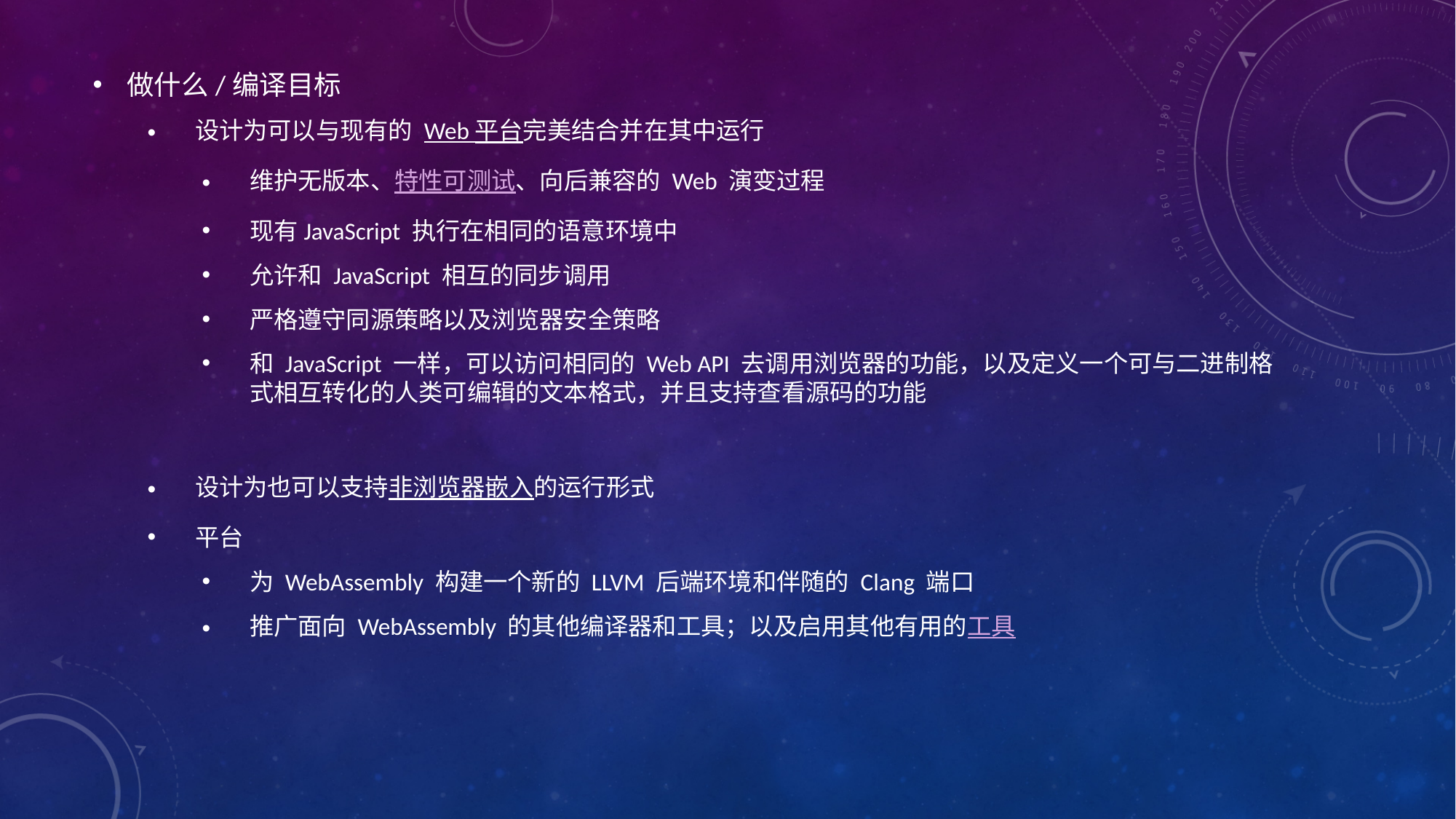

做什么/编译目标
设计为可以与现有的 Web 平台完美结合并在其中运行
维护无版本、特性可测试、向后兼容的 Web 演变过程
现有JavaScript 执行在相同的语意环境中
允许和 JavaScript 相互的同步调用
严格遵守同源策略以及浏览器安全策略
和 JavaScript 一样，可以访问相同的 Web API 去调用浏览器的功能，以及定义一个可与二进制格式相互转化的人类可编辑的文本格式，并且支持查看源码的功能

设计为也可以支持非浏览器嵌入的运行形式
平台
为 WebAssembly 构建一个新的 LLVM 后端环境和伴随的 Clang 端口
推广面向 WebAssembly 的其他编译器和工具；以及启用其他有用的工具